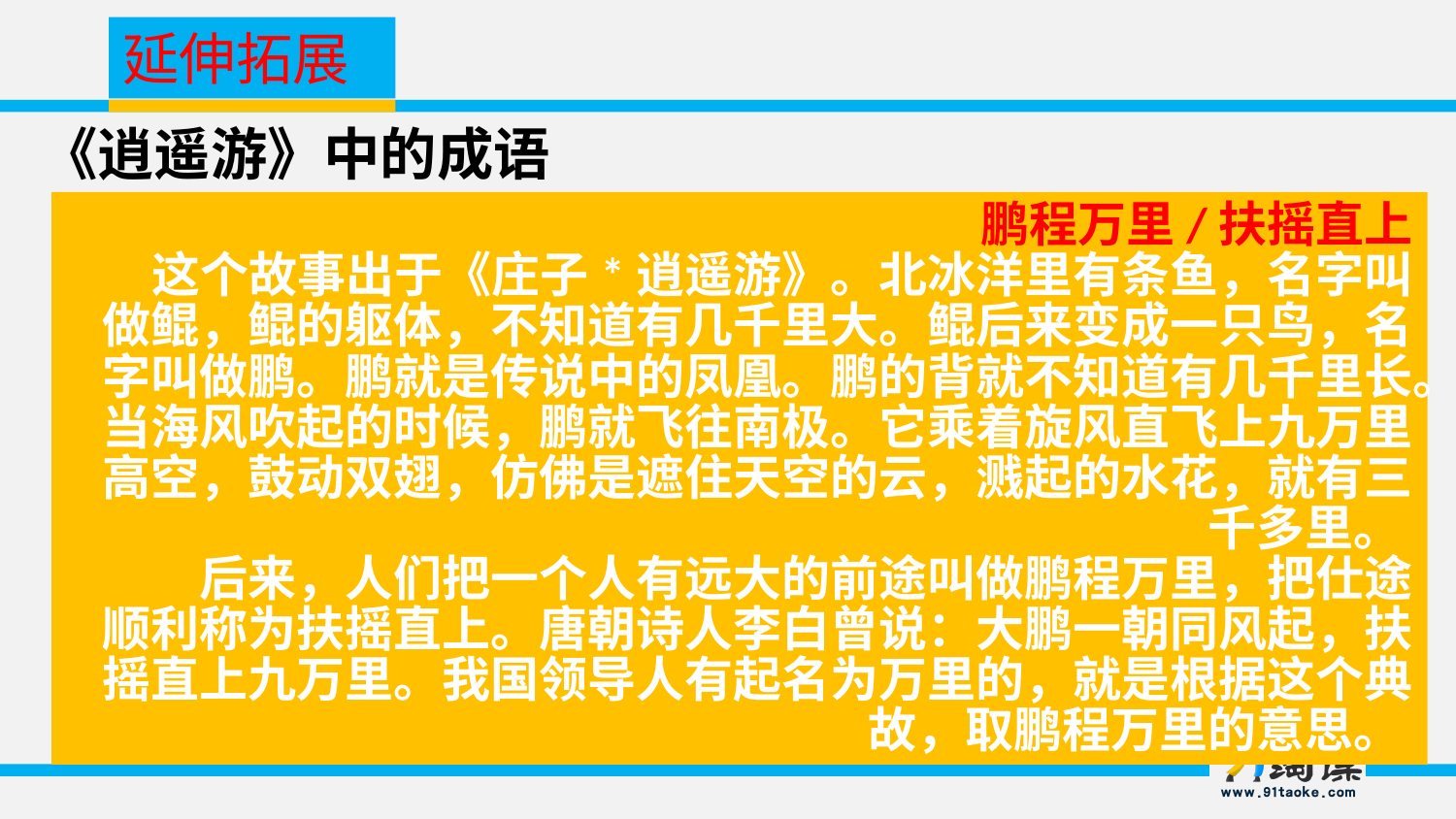

延伸拓展
《逍遥游》中的成语
    鹏程万里/扶摇直上
    这个故事出于《庄子*逍遥游》。北冰洋里有条鱼，名字叫做鲲，鲲的躯体，不知道有几千里大。鲲后来变成一只鸟，名字叫做鹏。鹏就是传说中的凤凰。鹏的背就不知道有几千里长。当海风吹起的时候，鹏就飞往南极。它乘着旋风直飞上九万里高空，鼓动双翅，仿佛是遮住天空的云，溅起的水花，就有三千多里。
　　后来，人们把一个人有远大的前途叫做鹏程万里，把仕途顺利称为扶摇直上。唐朝诗人李白曾说：大鹏一朝同风起，扶摇直上九万里。我国领导人有起名为万里的，就是根据这个典故，取鹏程万里的意思。